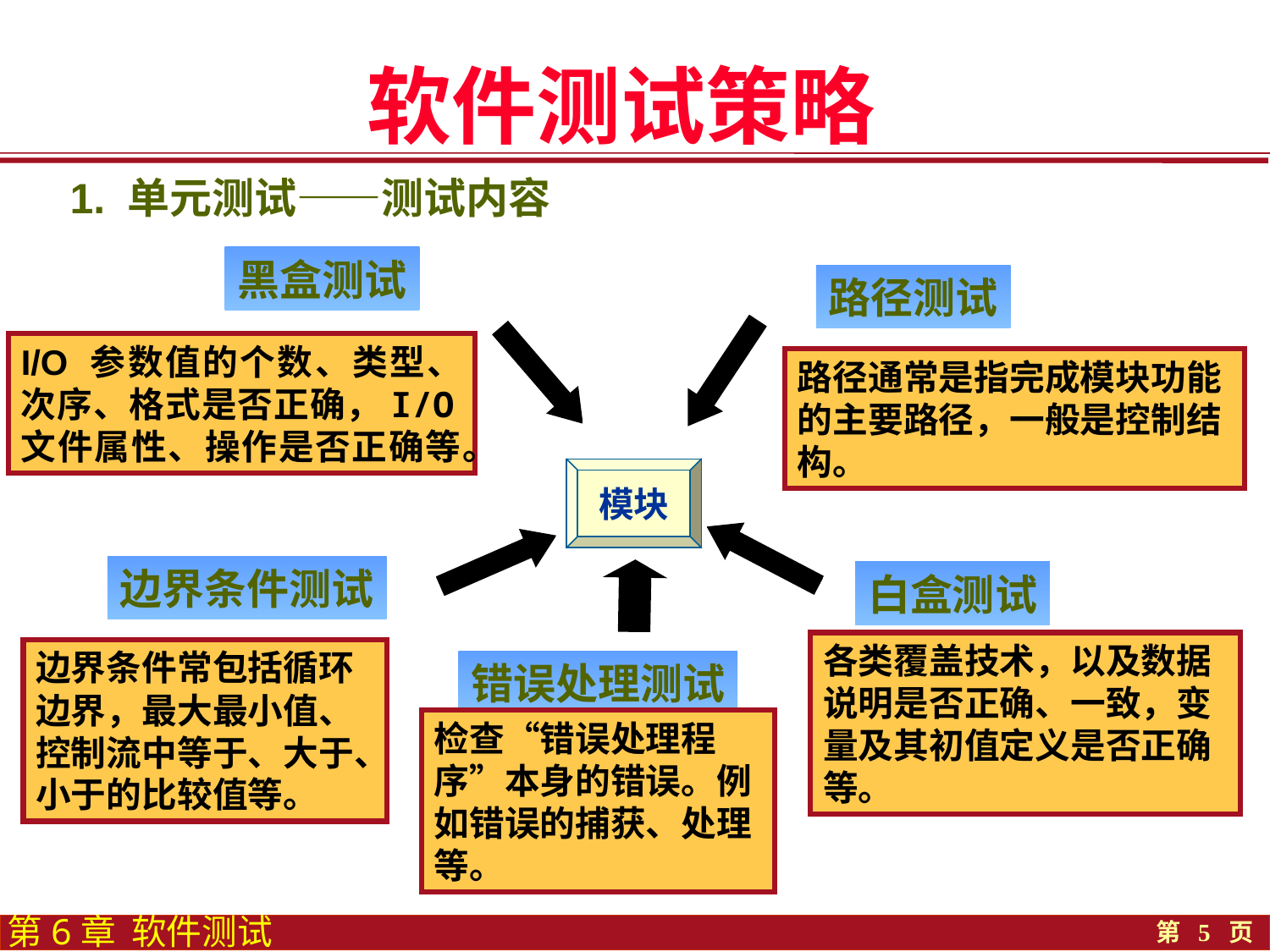

软件测试策略

1. 单元测试——测试内容
黑盒测试
路径测试
I/O 参数值的个数、类型、次序、格式是否正确，I/O文件属性、操作是否正确等。
路径通常是指完成模块功能的主要路径，一般是控制结构。

模块

边界条件测试
白盒测试

各类覆盖技术，以及数据说明是否正确、一致，变量及其初值定义是否正确等。
边界条件常包括循环边界，最大最小值、控制流中等于、大于、小于的比较值等。
错误处理测试
检查“错误处理程序”本身的错误。例如错误的捕获、处理等。